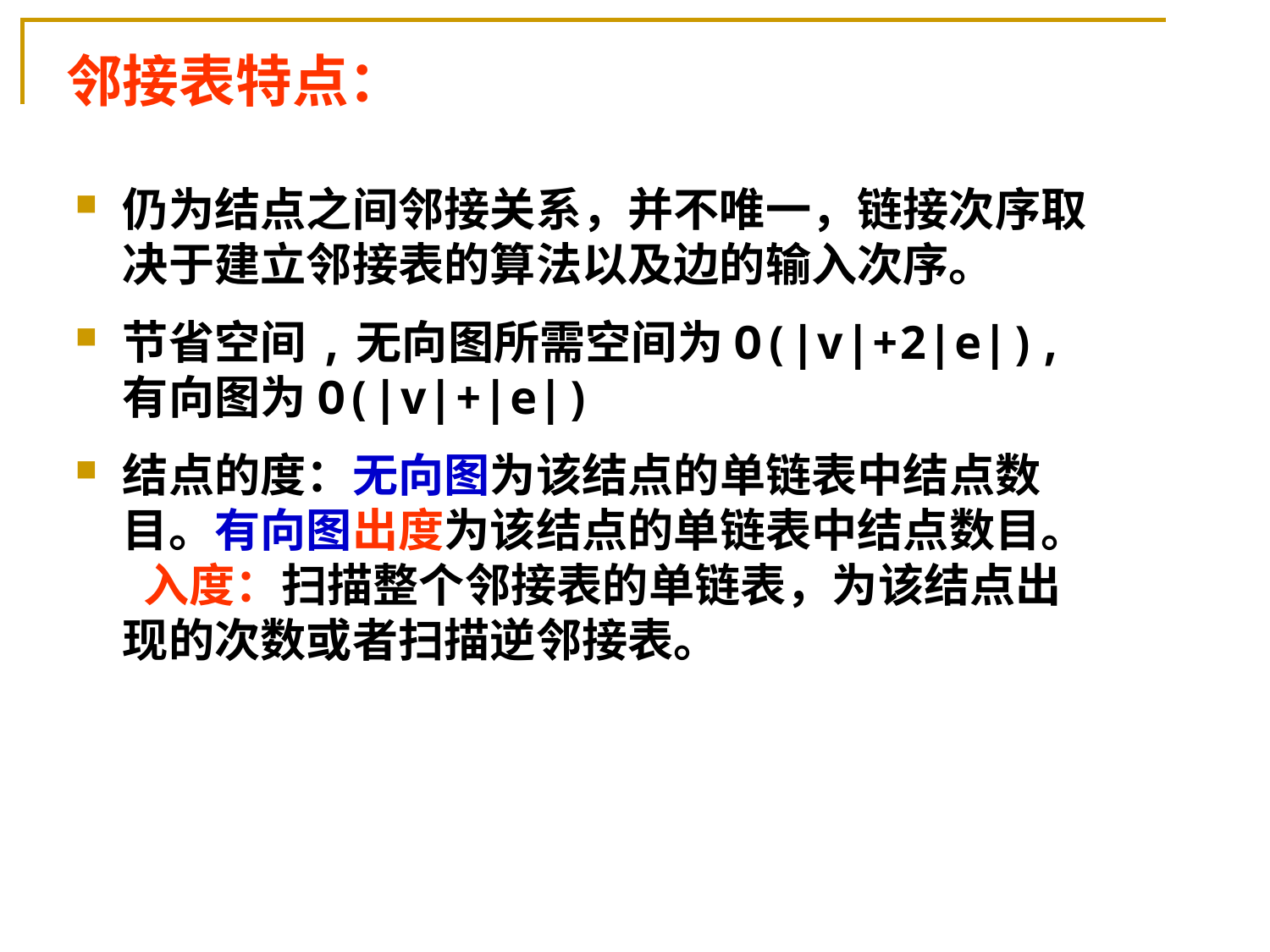

邻接表特点：
仍为结点之间邻接关系，并不唯一，链接次序取决于建立邻接表的算法以及边的输入次序。
节省空间,无向图所需空间为O(|v|+2|e|),有向图为O(|v|+|e|)
结点的度：无向图为该结点的单链表中结点数目。有向图出度为该结点的单链表中结点数目。    入度：扫描整个邻接表的单链表，为该结点出现的次数或者扫描逆邻接表。